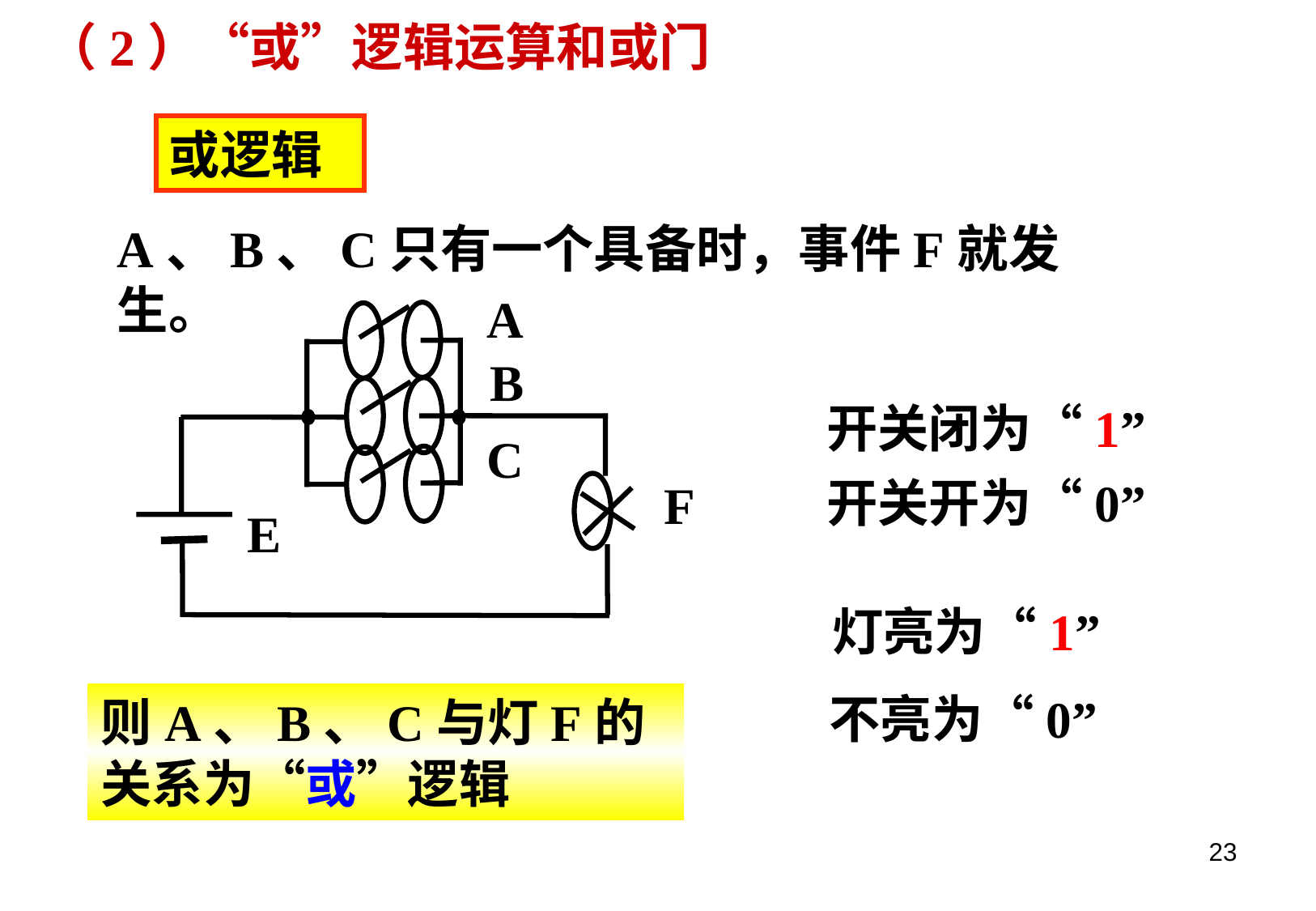

（2）“或”逻辑运算和或门
或逻辑
A、B、C只有一个具备时，事件F就发生。
A

B

C

F

E

开关闭为“1”
开关开为“0”
灯亮为“1”
不亮为“0”
则A、B、C与灯F的关系为“或”逻辑
23